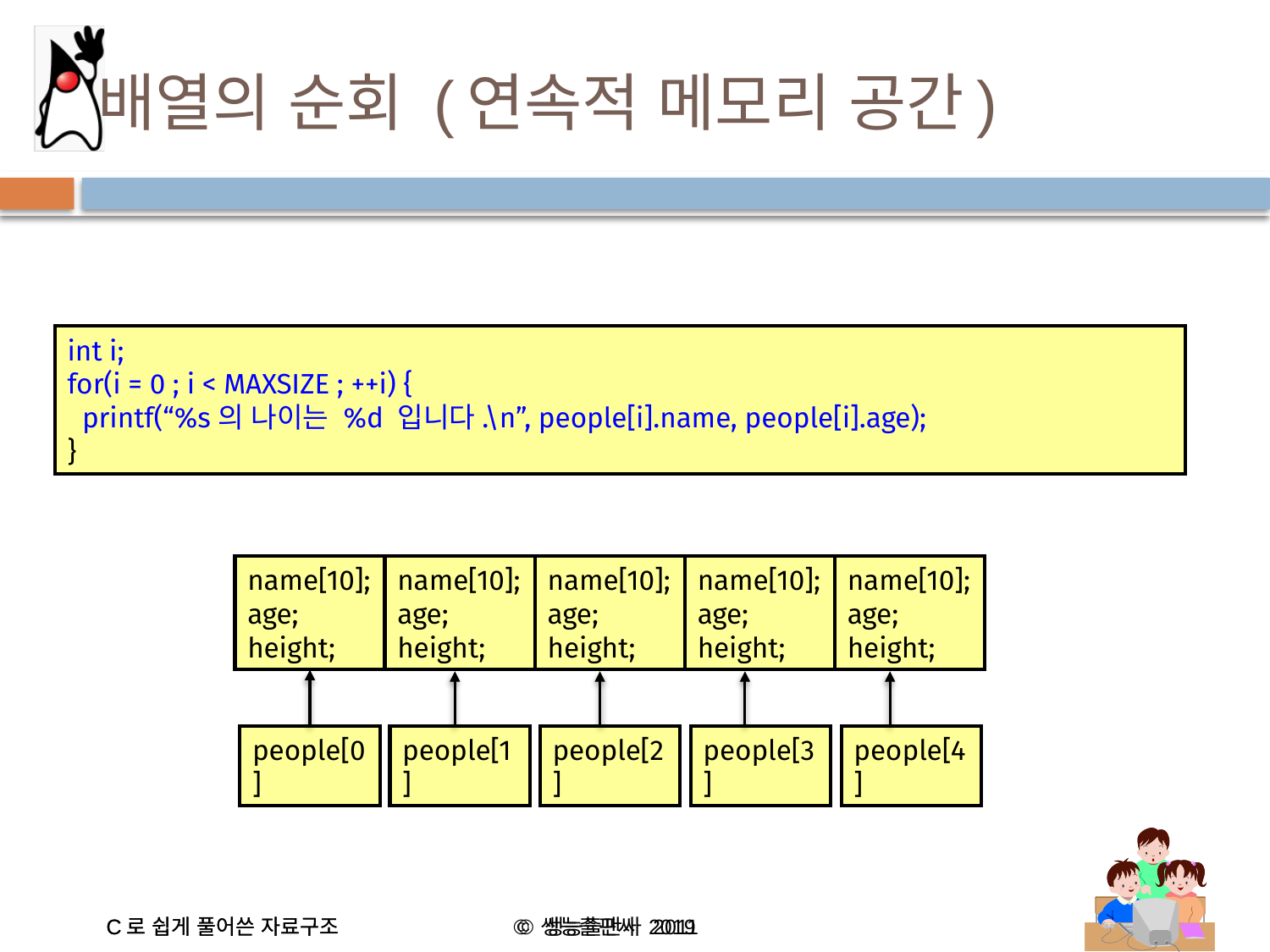

# 배열의 순회 (연속적 메모리 공간)
int i;
for(i = 0 ; i < MAXSIZE ; ++i) {
  printf(“%s의 나이는 %d 입니다.\n”, people[i].name, people[i].age);
}
name[10];
age;
height;
name[10];
age;
height;
name[10];
age;
height;
name[10];
age;
height;
name[10];
age;
height;
people[0]
people[1]
people[2]
people[3]
people[4]